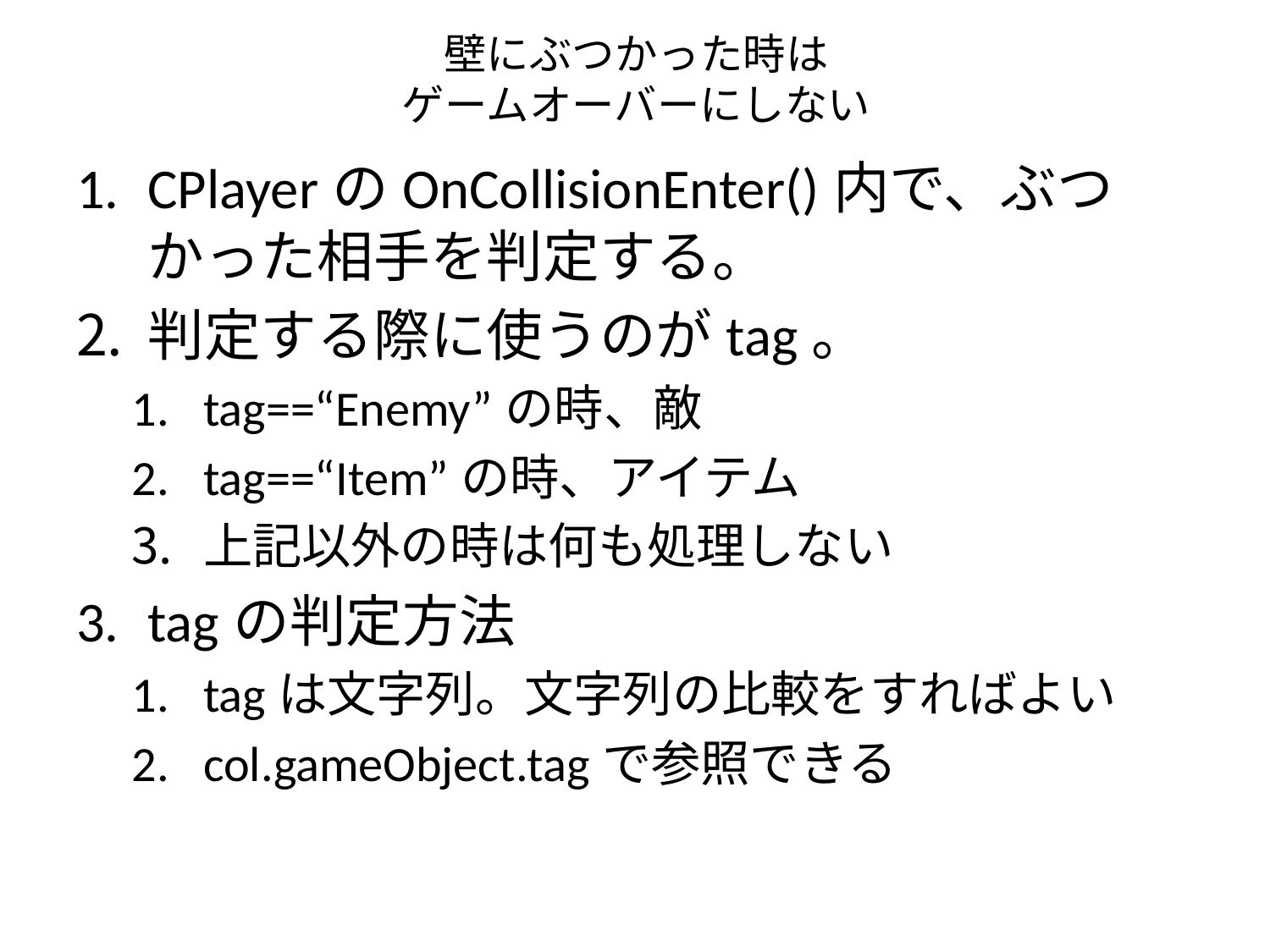

# 壁にぶつかった時は ゲームオーバーにしない
CPlayerのOnCollisionEnter()内で、ぶつかった相手を判定する。
判定する際に使うのがtag。
tag==“Enemy”の時、敵
tag==“Item”の時、アイテム
上記以外の時は何も処理しない
tagの判定方法
tagは文字列。文字列の比較をすればよい
col.gameObject.tagで参照できる